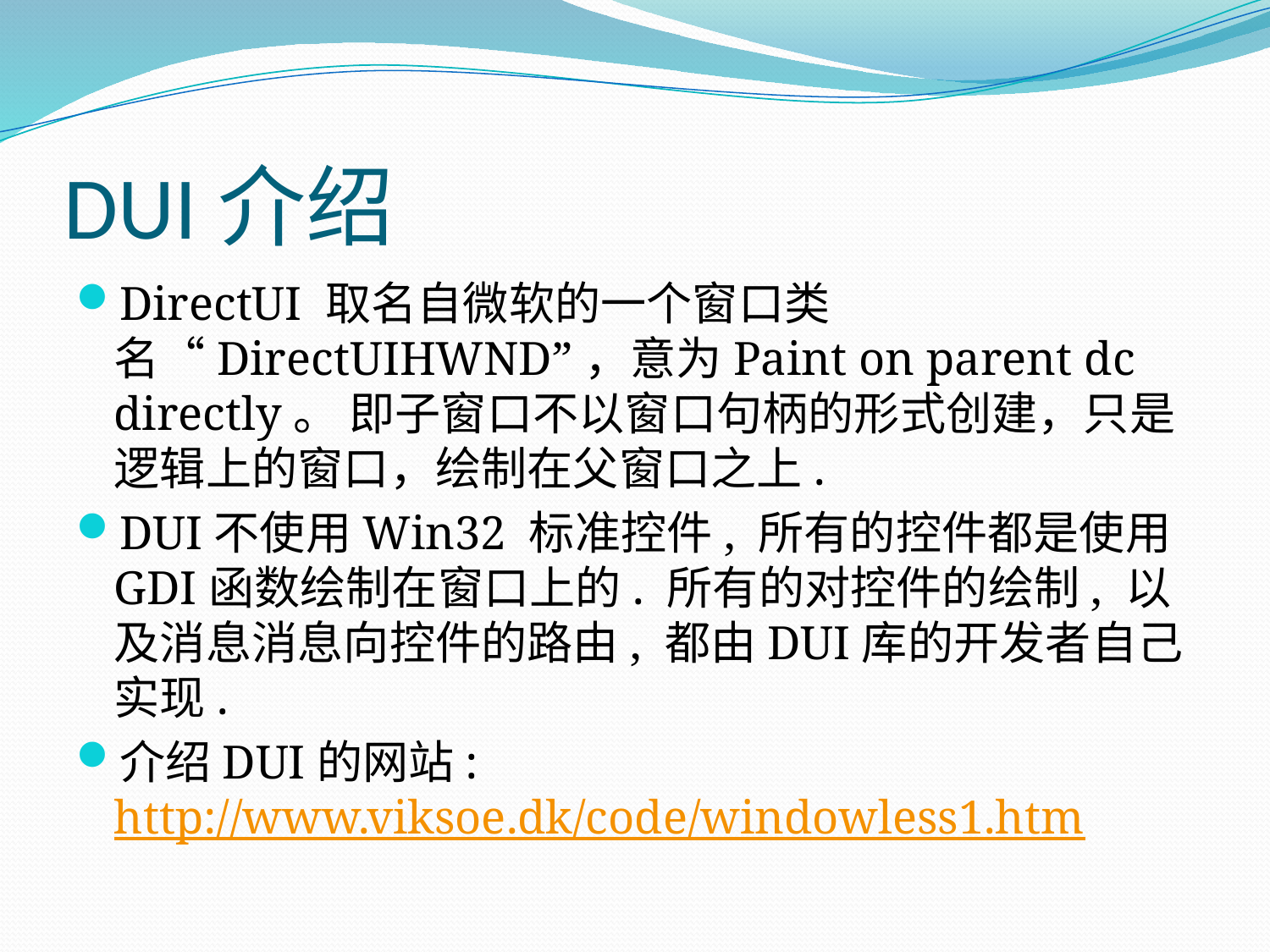

# DUI介绍
DirectUI 取名自微软的一个窗口类名“DirectUIHWND”，意为Paint on parent dc directly。 即子窗口不以窗口句柄的形式创建，只是逻辑上的窗口，绘制在父窗口之上.
DUI不使用Win32 标准控件, 所有的控件都是使用GDI函数绘制在窗口上的. 所有的对控件的绘制, 以及消息消息向控件的路由, 都由DUI库的开发者自己实现.
介绍DUI的网站: http://www.viksoe.dk/code/windowless1.htm